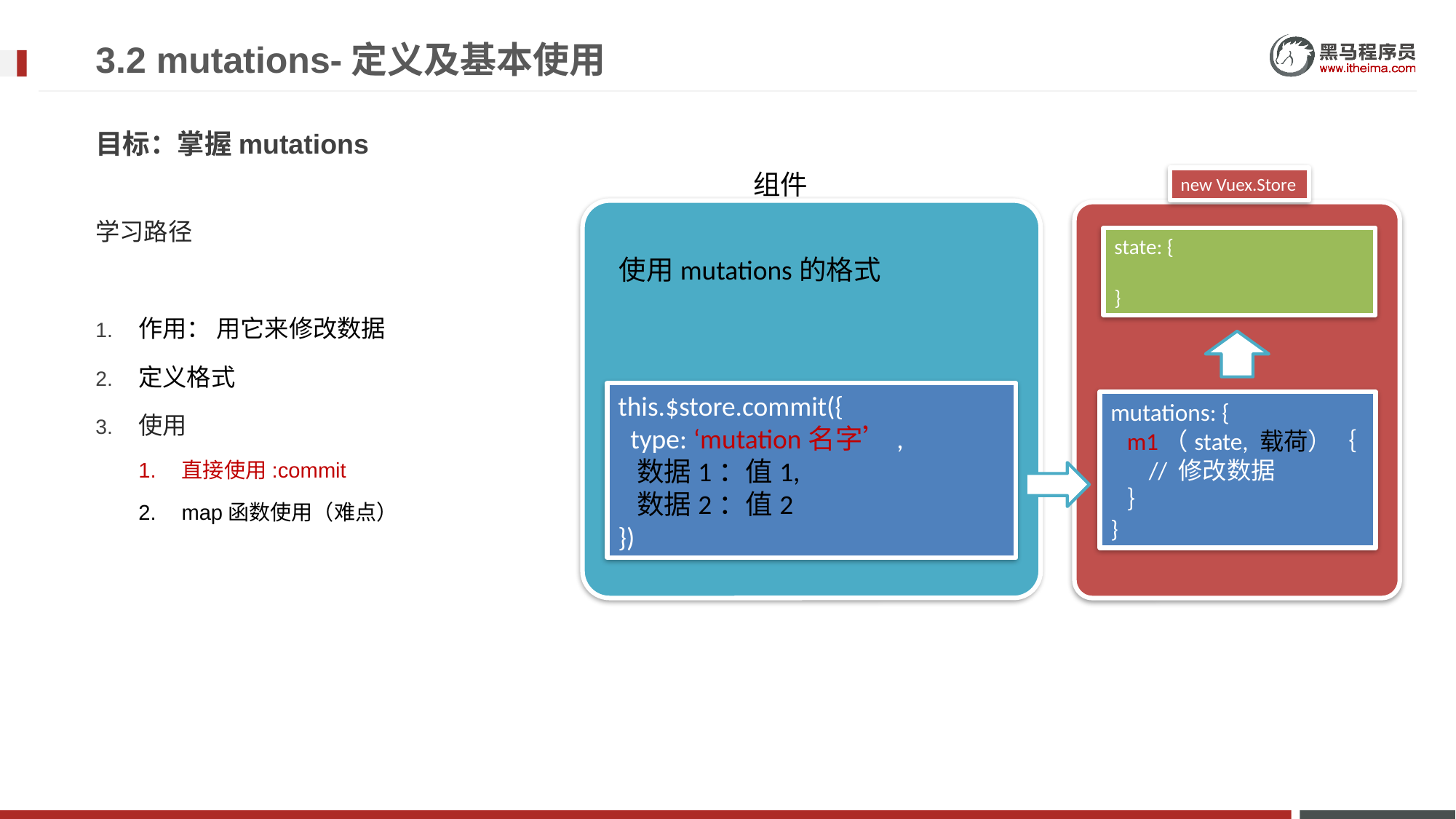

# 3.2 mutations-定义及基本使用
目标：掌握mutations
组件
new Vuex.Store
学习路径

作用： 用它来修改数据
定义格式
使用
直接使用:commit
map函数使用（难点）

state: {

}
使用mutations的格式

this.$store.commit({
  type: ‘mutation名字’,
  数据1：值1,
  数据2：值2
})
mutations: {
   m1（state, 载荷）｛
       // 修改数据
  ｝
}